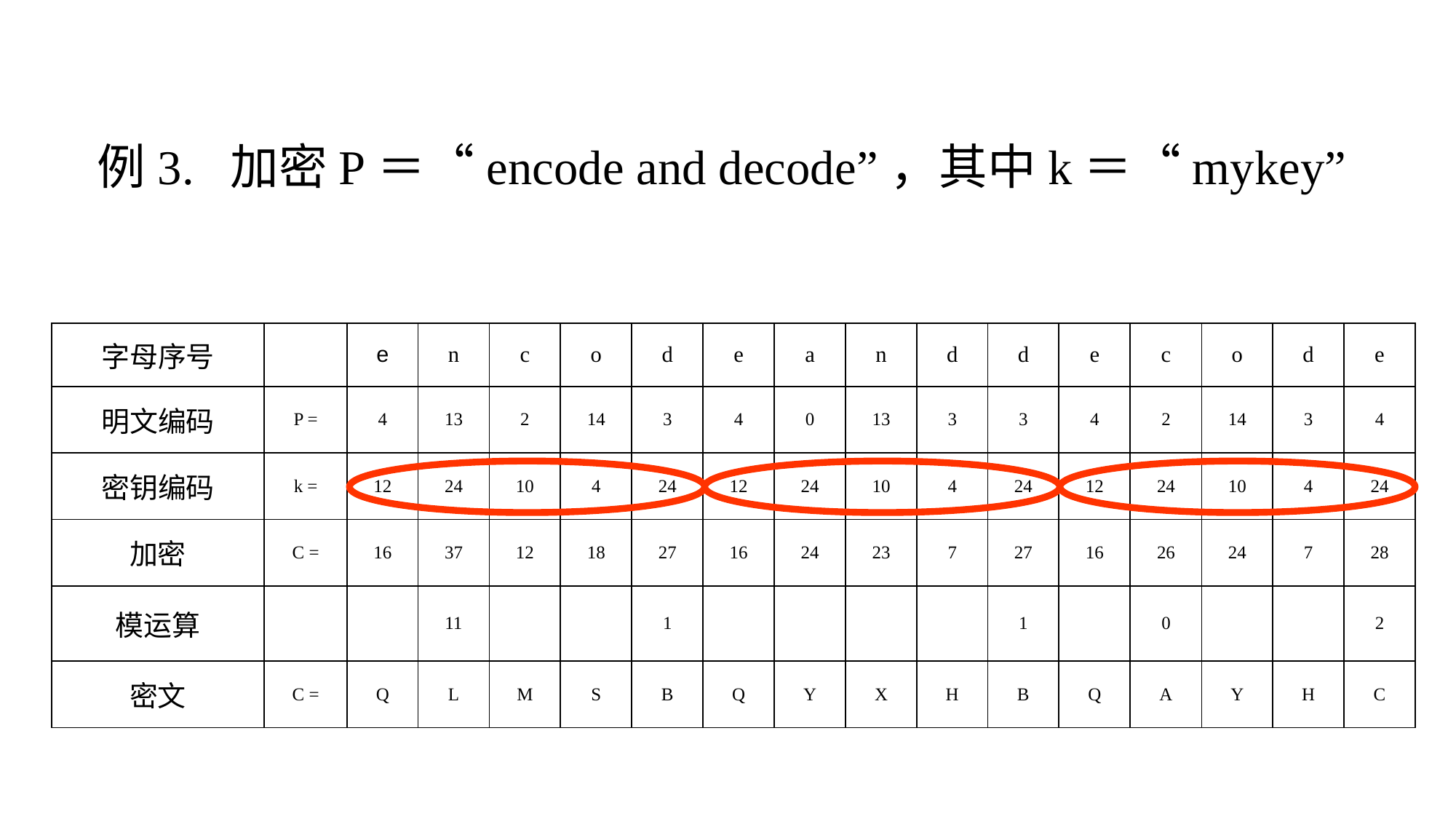

# 例3.  加密P＝“encode and decode”，其中k＝“mykey”

| 字母序号 |  | e | n | c | o | d | e | a | n | d | d | e | c | o | d | e |
| --- | --- | --- | --- | --- | --- | --- | --- | --- | --- | --- | --- | --- | --- | --- | --- | --- |
| 明文编码 | P = | 4 | 13 | 2 | 14 | 3 | 4 | 0 | 13 | 3 | 3 | 4 | 2 | 14 | 3 | 4 |
| 密钥编码 | k = | 12 | 24 | 10 | 4 | 24 | 12 | 24 | 10 | 4 | 24 | 12 | 24 | 10 | 4 | 24 |
| 加密 | C = | 16 | 37 | 12 | 18 | 27 | 16 | 24 | 23 | 7 | 27 | 16 | 26 | 24 | 7 | 28 |
| 模运算 |  |  | 11 |  |  | 1 |  |  |  |  | 1 |  | 0 |  |  | 2 |
| 密文 | C = | Q | L | M | S | B | Q | Y | X | H | B | Q | A | Y | H | C |